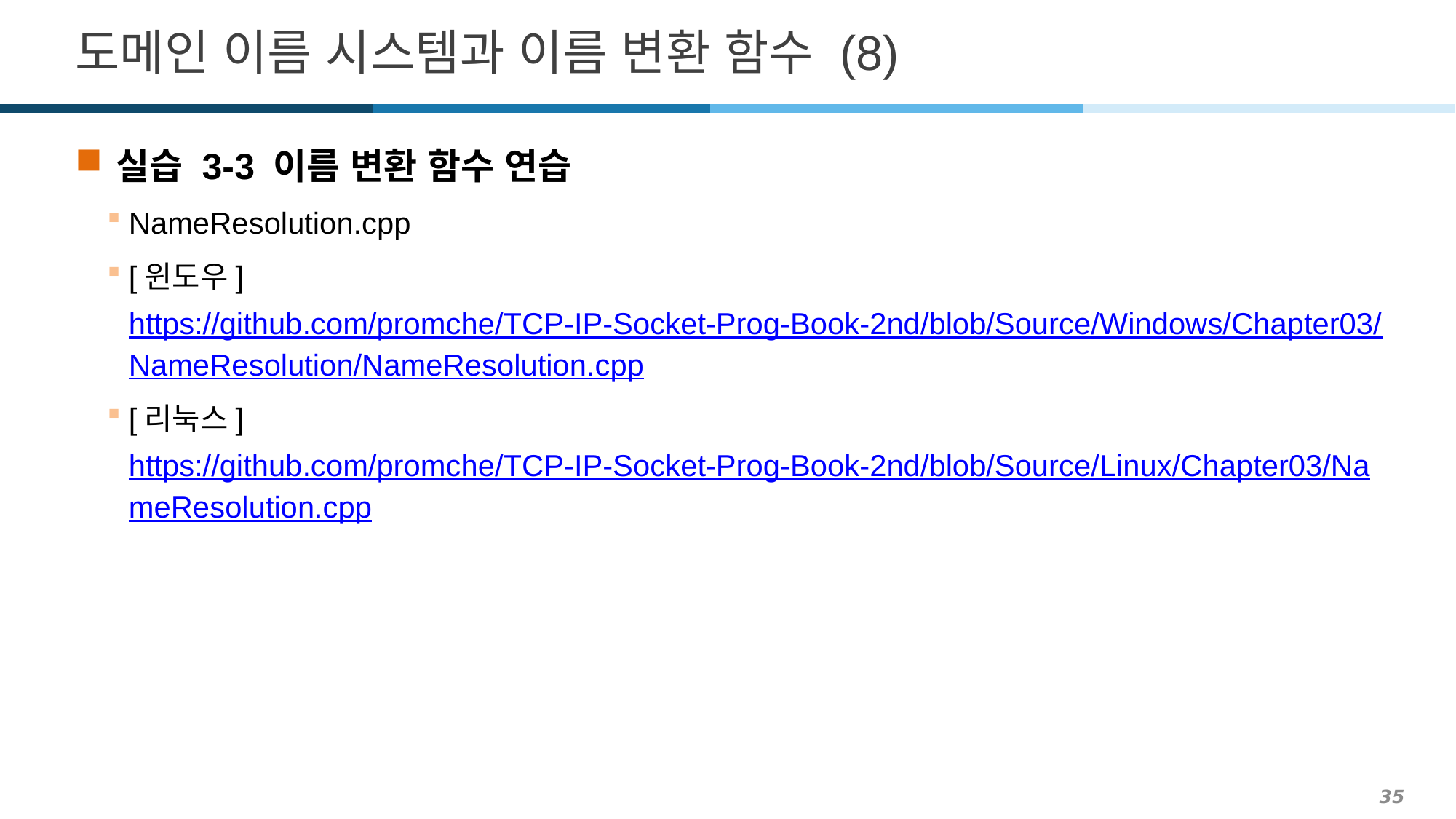

# 도메인 이름 시스템과 이름 변환 함수 (8)
실습 3-3 이름 변환 함수 연습
NameResolution.cpp
[윈도우] https://github.com/promche/TCP-IP-Socket-Prog-Book-2nd/blob/Source/Windows/Chapter03/NameResolution/NameResolution.cpp
[리눅스] https://github.com/promche/TCP-IP-Socket-Prog-Book-2nd/blob/Source/Linux/Chapter03/NameResolution.cpp